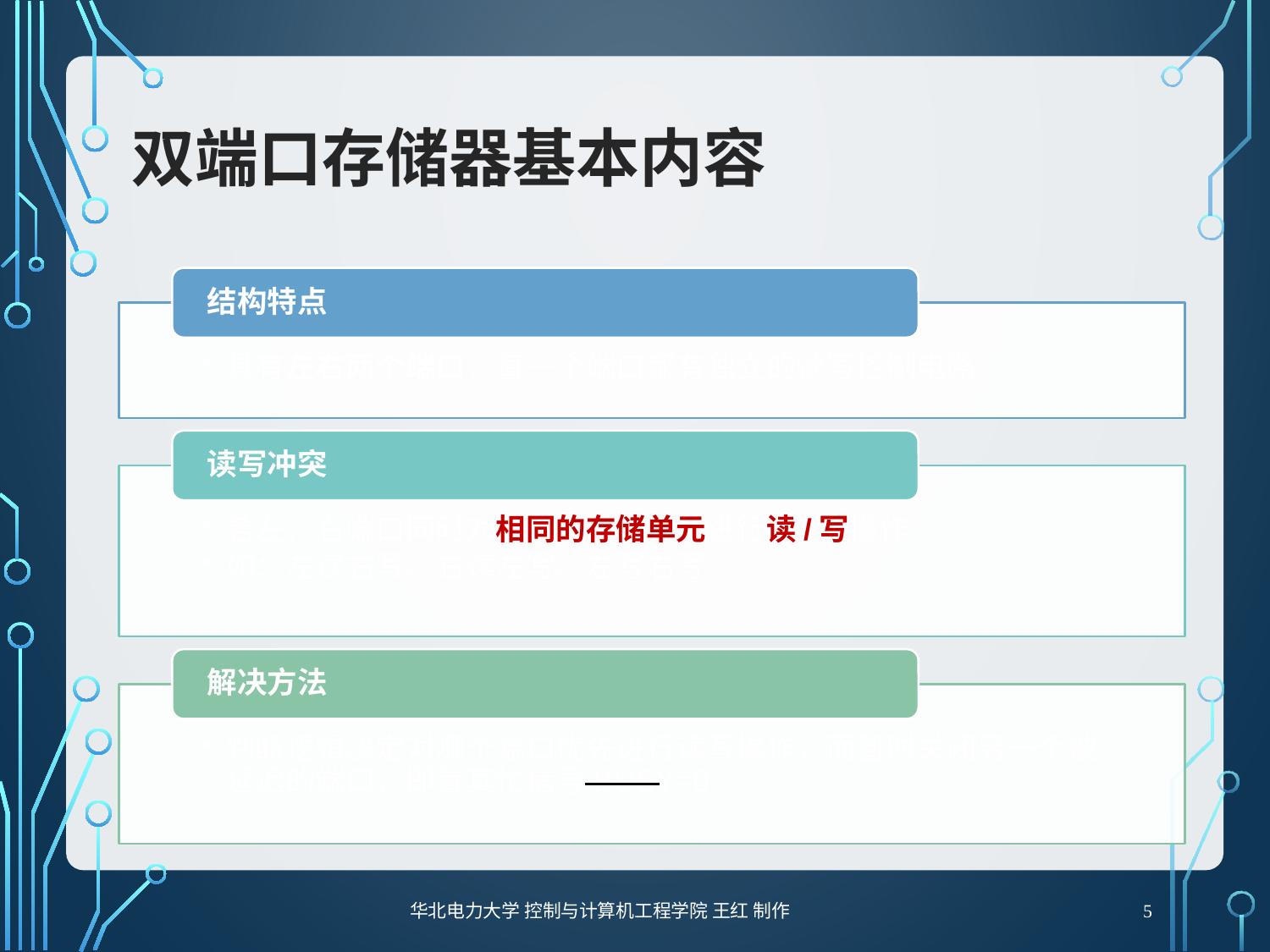

# 双端口存储器基本内容
具有左右两个端口，每一个端口都有独立的读写控制电路
结构特点
若左、右端口同时对相同的存储单元进行读/写操作
如：左读右写、右读左写、左写右写
读写冲突
判断逻辑决定对哪个端口优先进行读写操作，而暂时关闭另一个被延迟的端口，即置其忙信号BUSY=0
解决方法
5
华北电力大学 控制与计算机工程学院 王红 制作